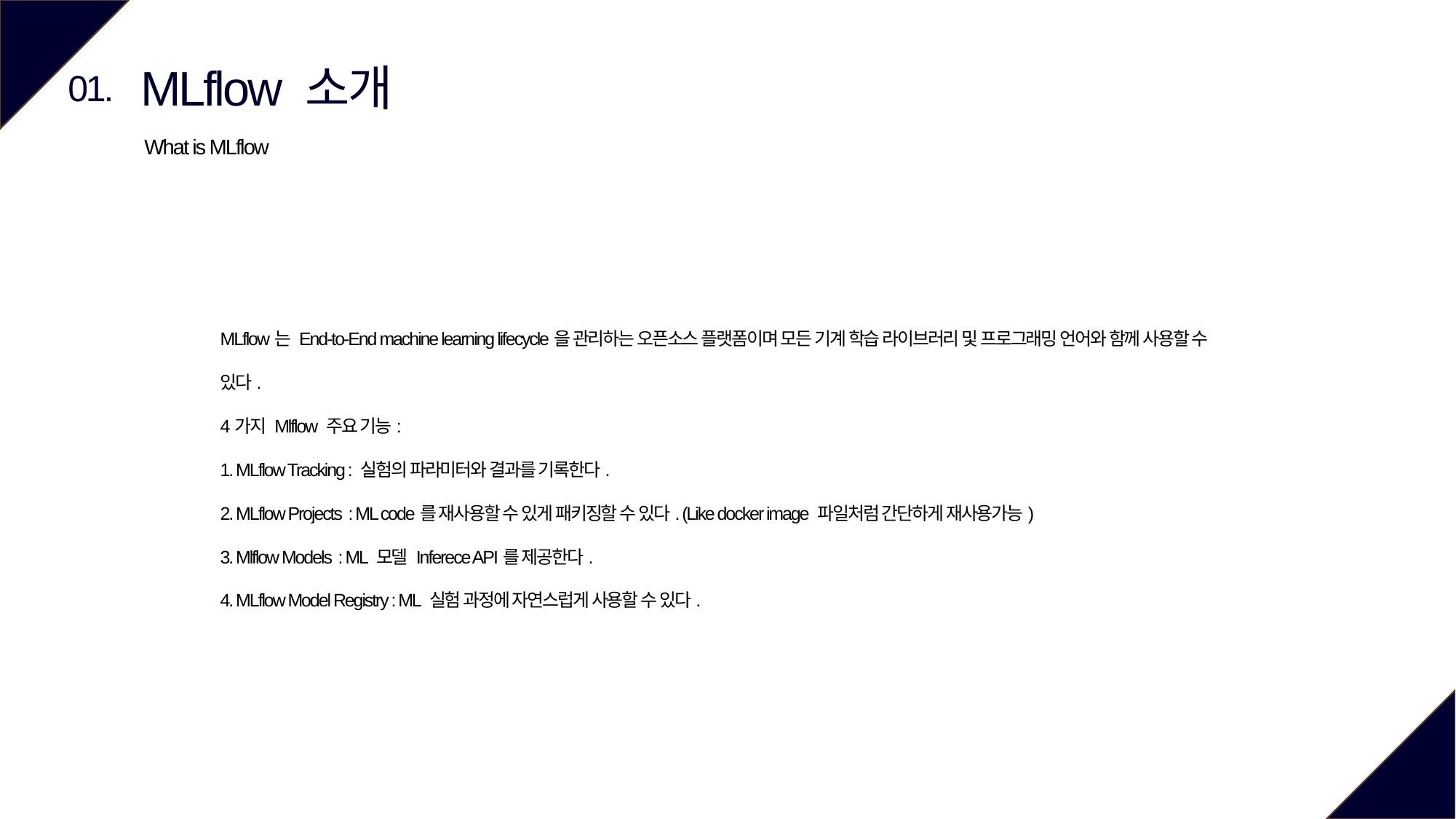

MLflow 소개
01.
What is MLflow
MLflow는 End-to-End machine learning lifecycle을 관리하는 오픈소스 플랫폼이며 모든 기계 학습 라이브러리 및 프로그래밍 언어와 함께 사용할 수 있다.
4가지 Mlflow 주요 기능:
1. MLflow Tracking : 실험의 파라미터와 결과를 기록한다.
2. MLflow Projects  : ML code를 재사용할 수 있게 패키징할 수 있다. (Like docker image 파일처럼 간단하게 재사용가능)
3. Mlflow Models  : ML 모델 Inferece API를 제공한다.
4. MLflow Model Registry : ML 실험 과정에 자연스럽게 사용할 수 있다.